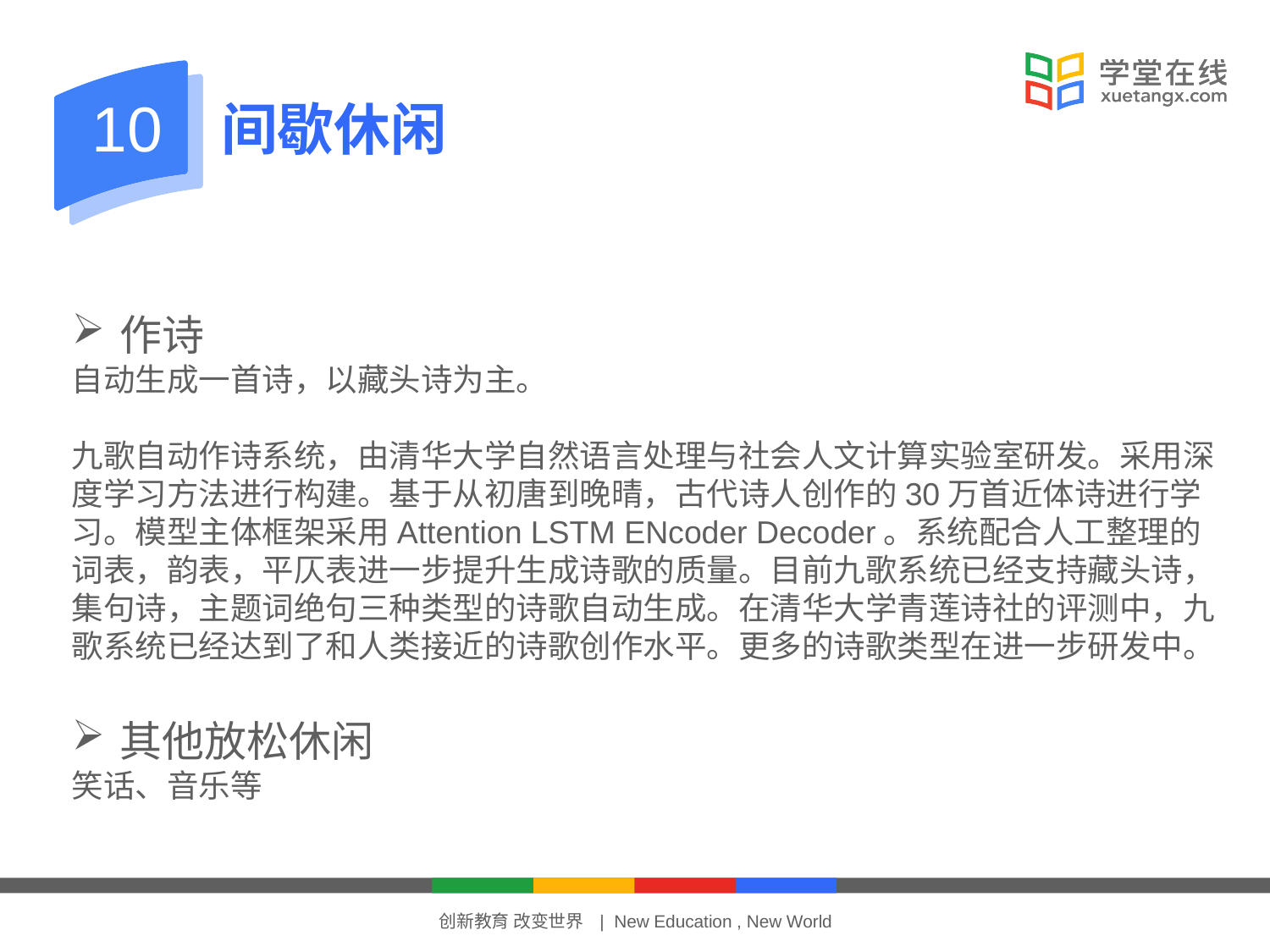

10
间歇休闲
作诗
自动生成一首诗，以藏头诗为主。

九歌自动作诗系统，由清华大学自然语言处理与社会人文计算实验室研发。采用深度学习方法进行构建。基于从初唐到晚晴，古代诗人创作的30万首近体诗进行学习。模型主体框架采用Attention LSTM ENcoder Decoder。系统配合人工整理的词表，韵表，平仄表进一步提升生成诗歌的质量。目前九歌系统已经支持藏头诗，集句诗，主题词绝句三种类型的诗歌自动生成。在清华大学青莲诗社的评测中，九歌系统已经达到了和人类接近的诗歌创作水平。更多的诗歌类型在进一步研发中。

其他放松休闲
笑话、音乐等